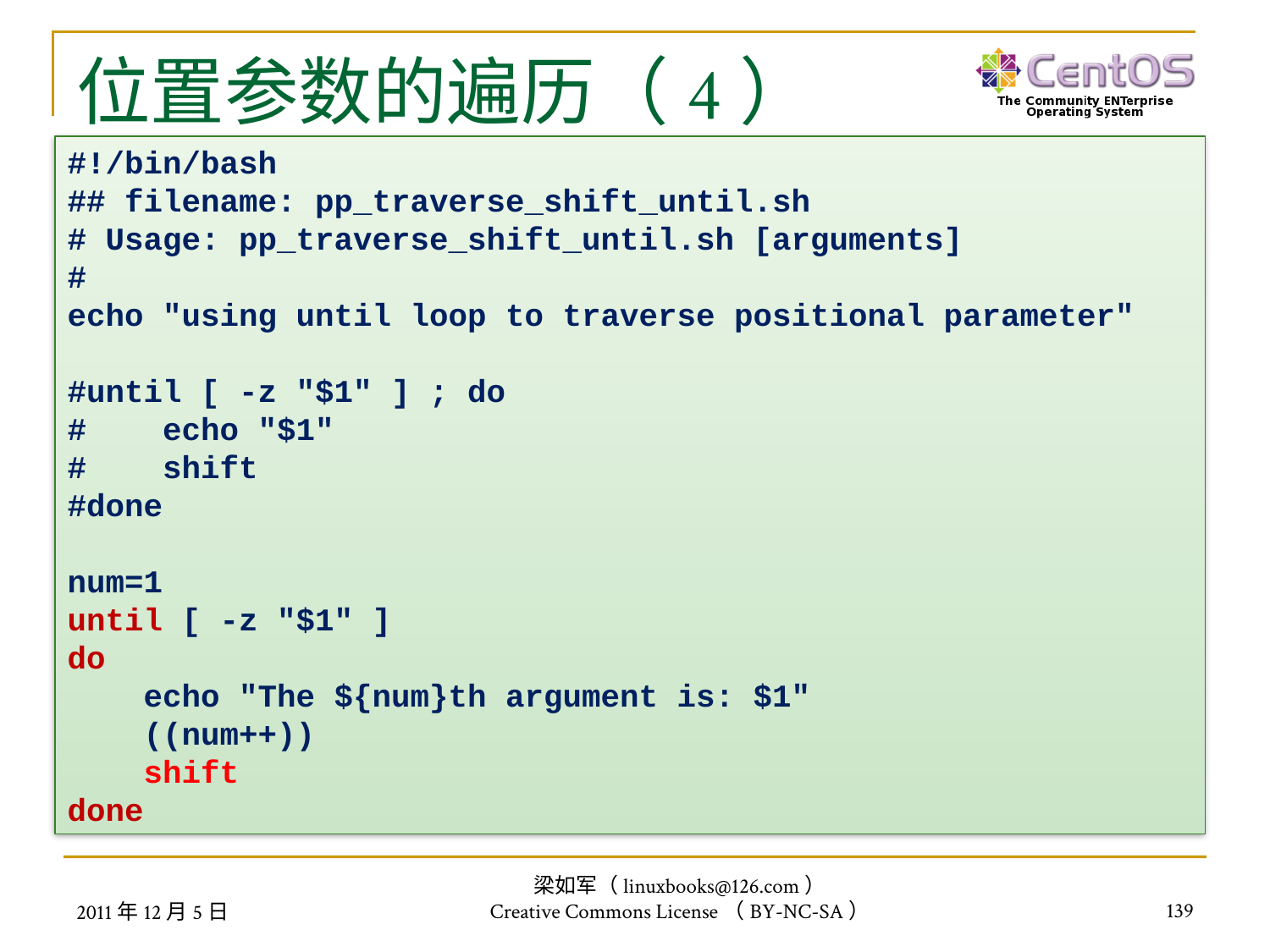

# 位置参数的遍历（4）
#!/bin/bash
## filename: pp_traverse_shift_until.sh
# Usage: pp_traverse_shift_until.sh [arguments]
#
echo "using until loop to traverse positional parameter"

#until [ -z "$1" ] ; do
#    echo "$1"
#    shift
#done

num=1
until [ -z "$1" ]
do
    echo "The ${num}th argument is: $1"
    ((num++))
    shift
done
梁如军（linuxbooks@126.com）
Creative Commons License（BY-NC-SA）
2011年12月5日
139